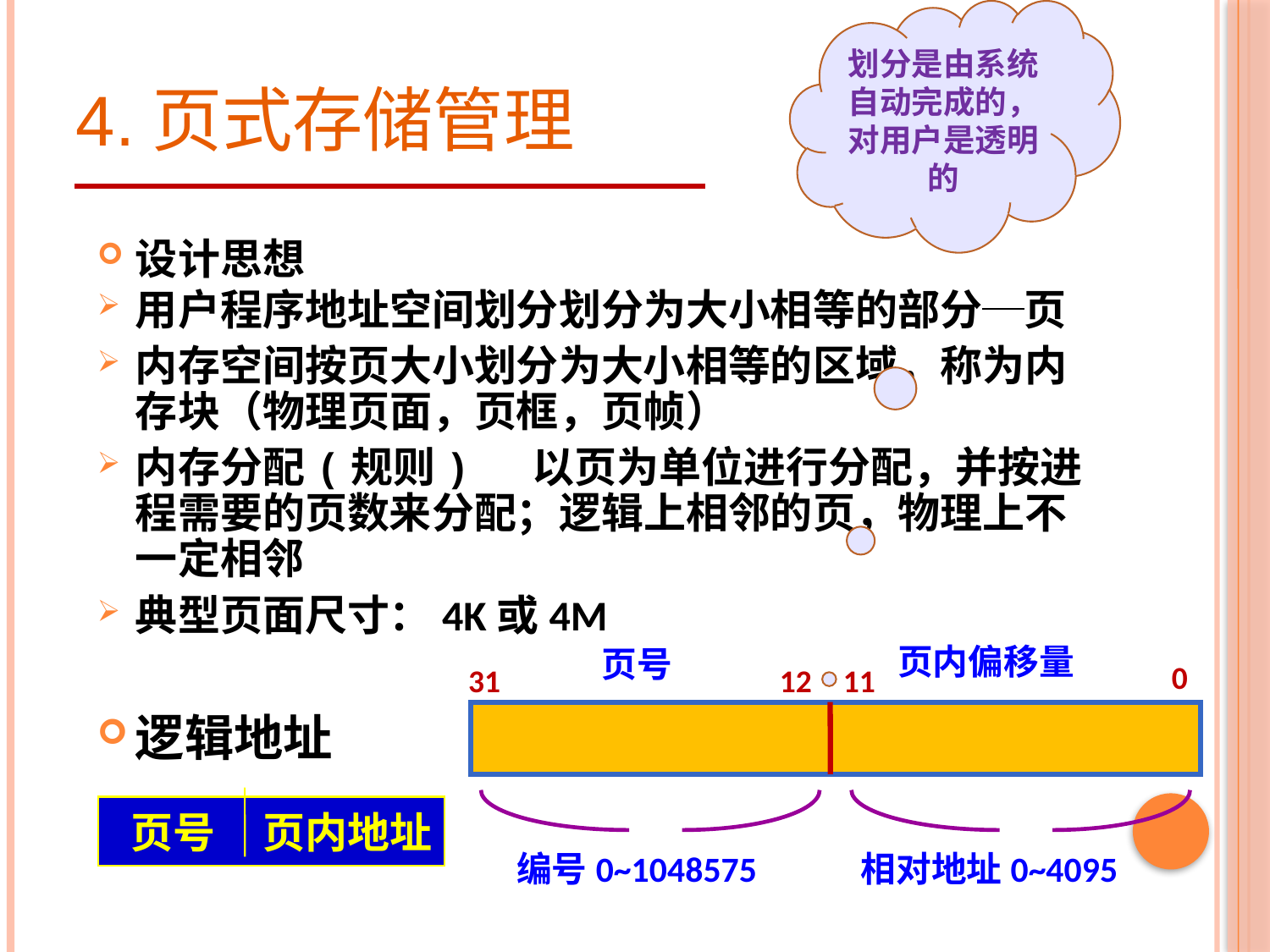

划分是由系统自动完成的，对用户是透明的
# 4.页式存储管理
设计思想
用户程序地址空间划分划分为大小相等的部分─页
内存空间按页大小划分为大小相等的区域，称为内存块（物理页面，页框，页帧）
内存分配(规则)  以页为单位进行分配，并按进程需要的页数来分配；逻辑上相邻的页，物理上不一定相邻
典型页面尺寸：4K或4M

逻辑地址

页内偏移量
页号
0
31
12
11

编号0~1048575
相对地址0~4095

 页号     页内地址